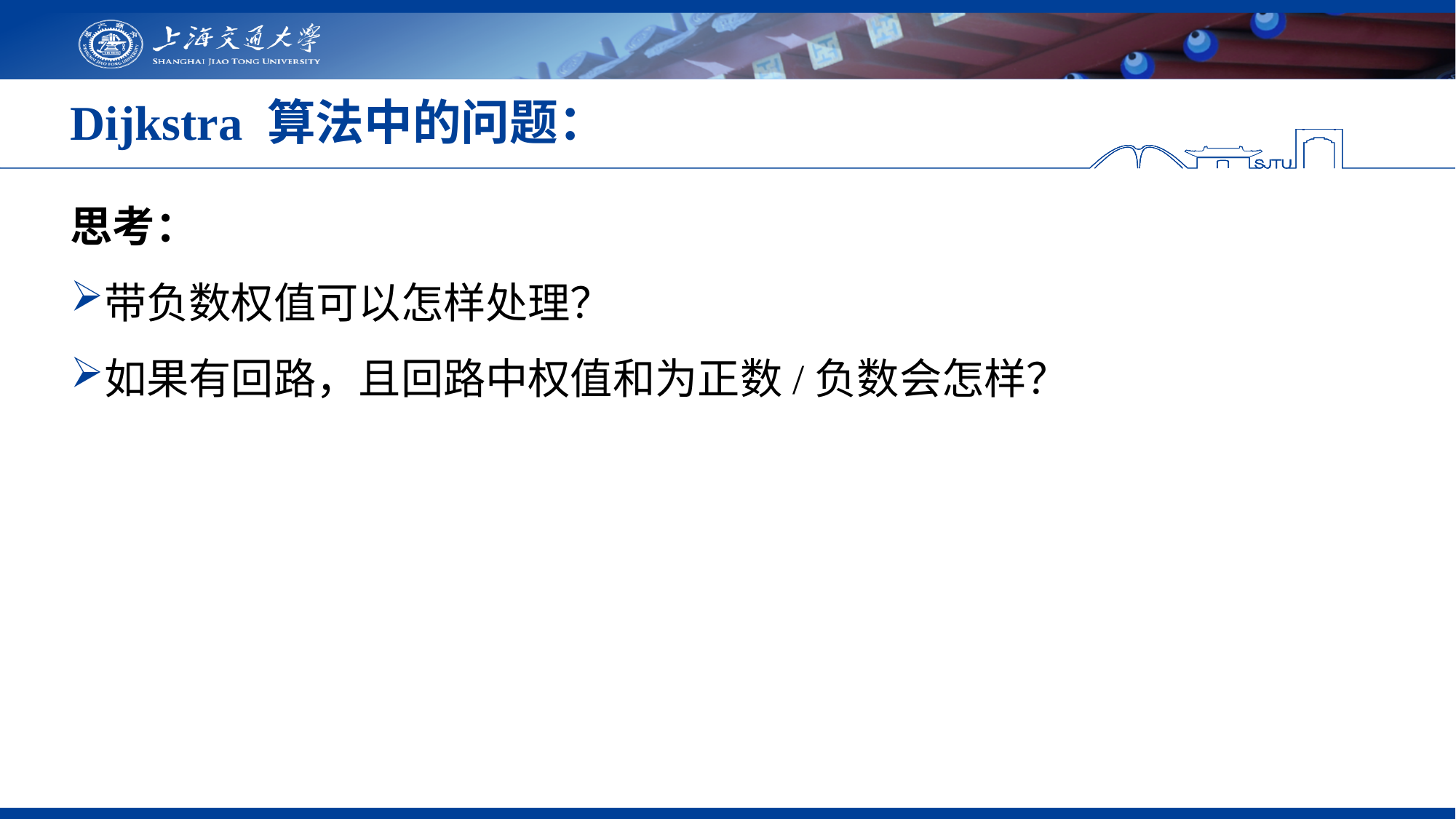

# Dijkstra 算法中的问题：
思考：
带负数权值可以怎样处理？
如果有回路，且回路中权值和为正数/负数会怎样？